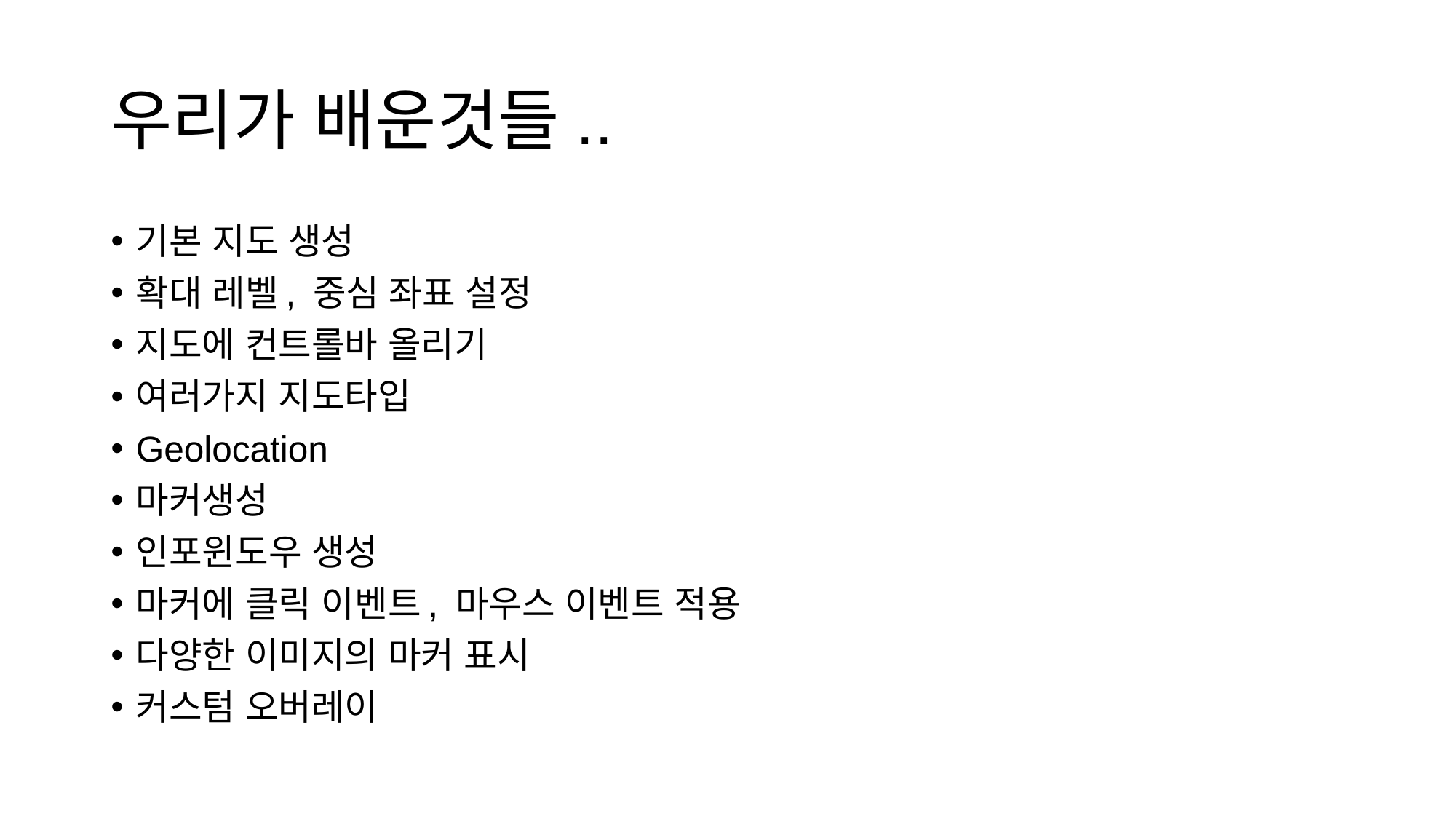

# 우리가 배운것들..
기본 지도 생성
확대 레벨, 중심 좌표 설정
지도에 컨트롤바 올리기
여러가지 지도타입
Geolocation
마커생성
인포윈도우 생성
마커에 클릭 이벤트, 마우스 이벤트 적용
다양한 이미지의 마커 표시
커스텀 오버레이